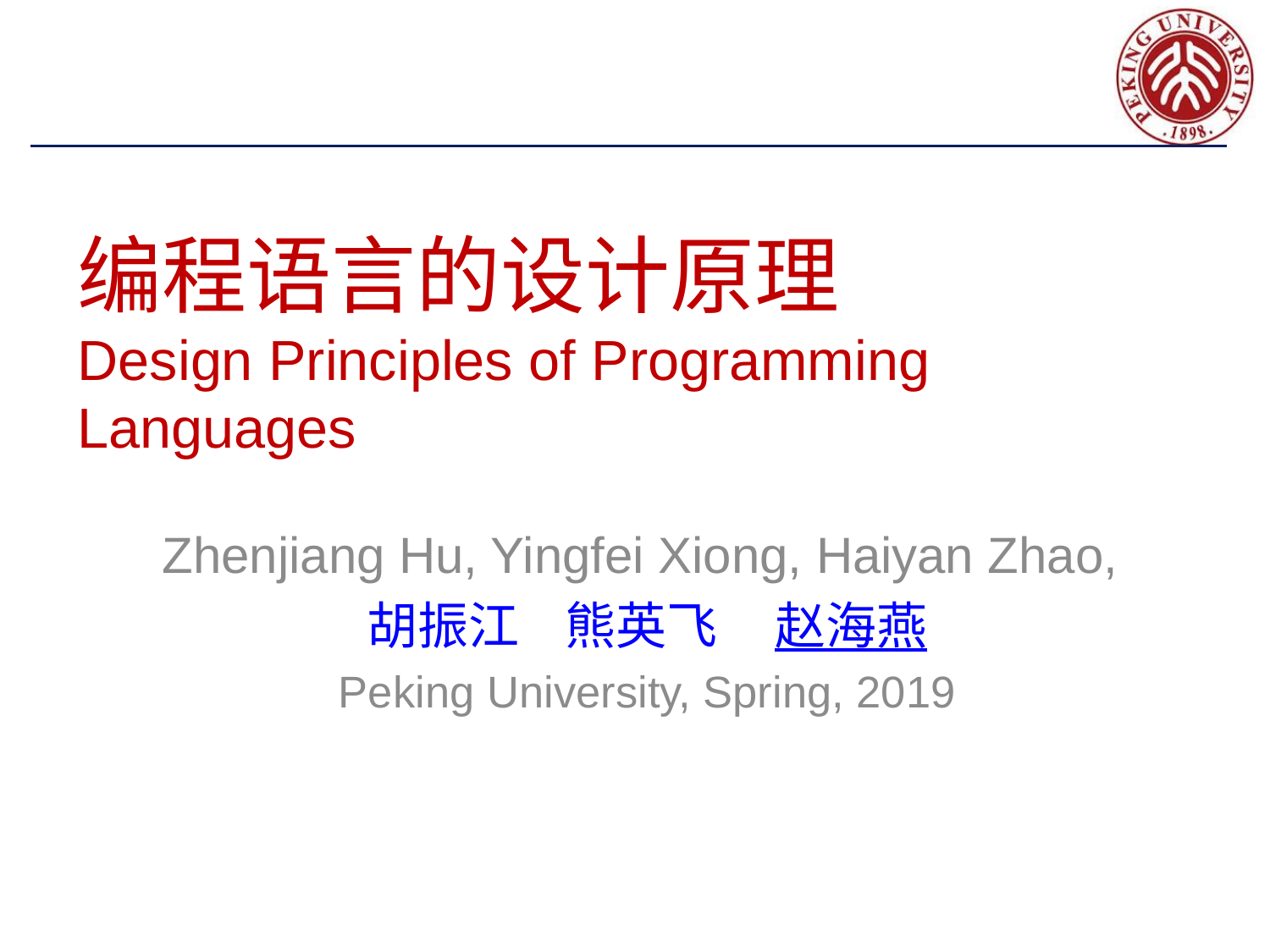

# 编程语言的设计原理 Design Principles of Programming Languages
Zhenjiang Hu, Yingfei Xiong, Haiyan Zhao,
胡振江    熊英飞     赵海燕
Peking University, Spring, 2019